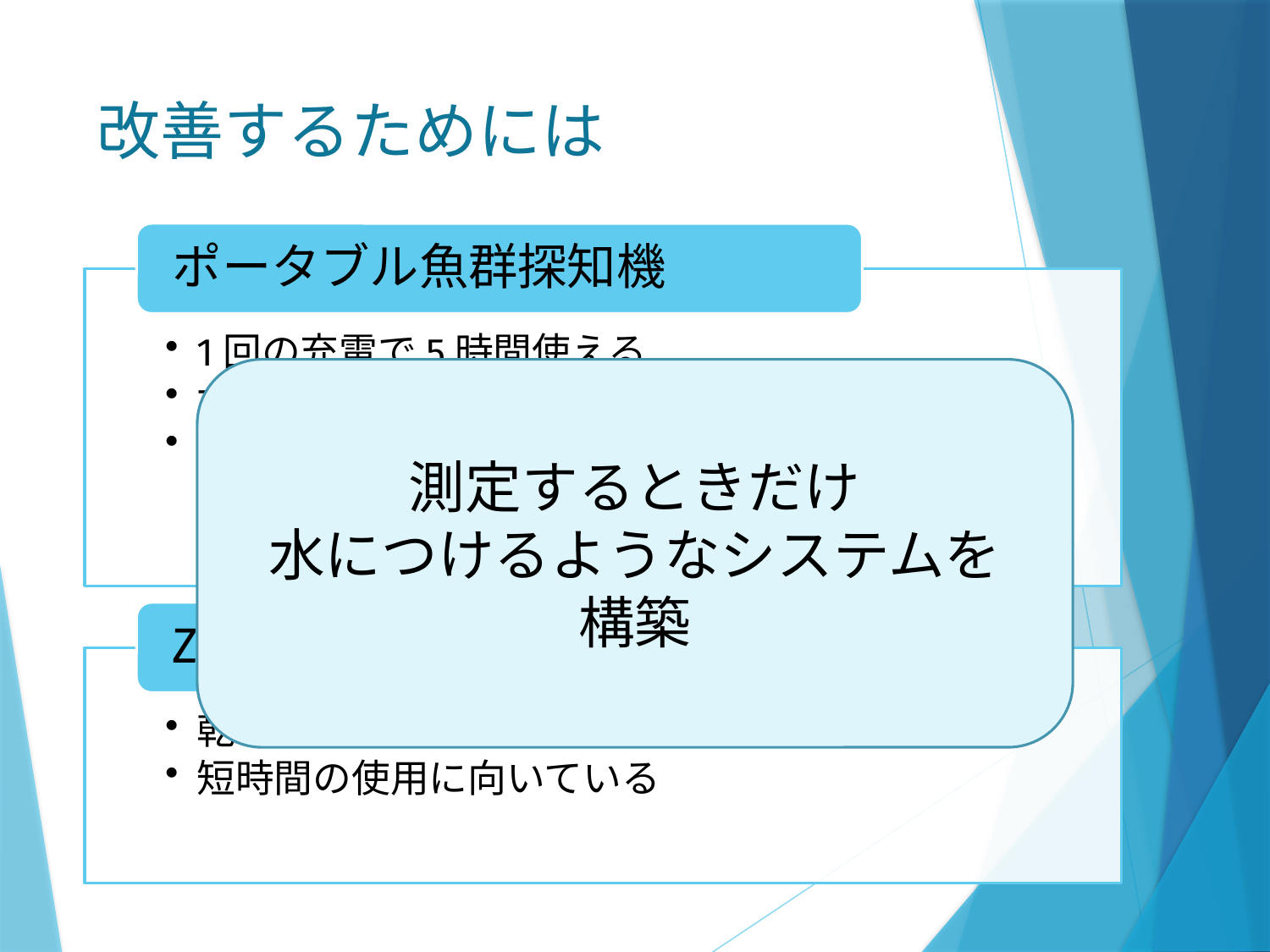

# 改善するためには
1回の充電で5時間使える
水につかると自動でON/OFF
現在の魚群探知機より安い
ポータブル魚群探知機
乾電池1個で長時間動く
短時間の使用に向いている
ZigBee-Wifi
測定するときだけ
水につけるようなシステムを
構築